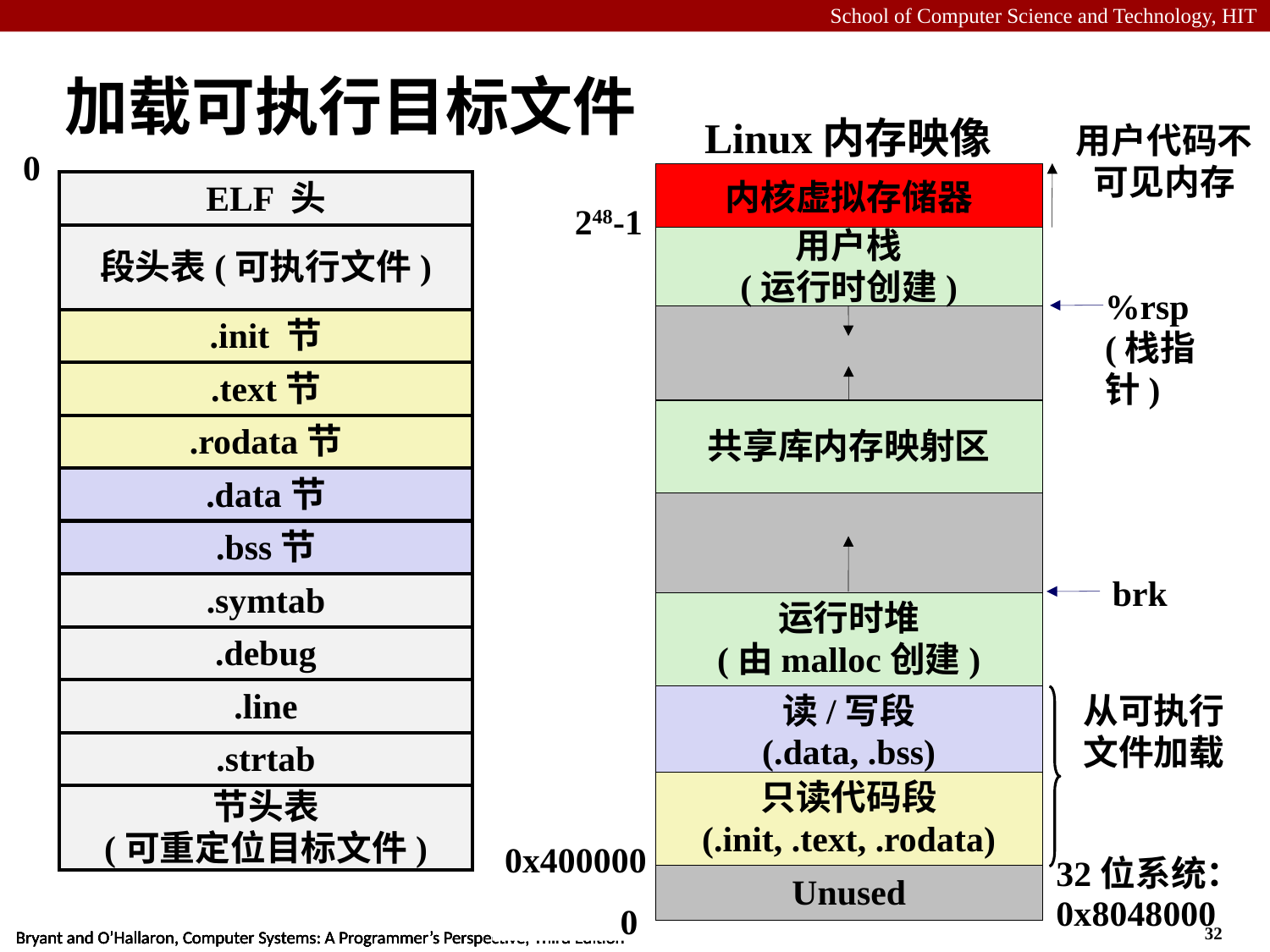

# 加载可执行目标文件
Linux内存映像
用户代码不可见内存

内核虚拟存储器
用户栈
(运行时创建)

%rsp
(栈指针)

共享库内存映射区

brk

运行时堆
(由malloc创建)
从可执行
文件加载
读/写段
(.data, .bss)

只读代码段
(.init, .text, .rodata)
0x400000
32位系统：
0x8048000
Unused
0
0
ELF 头
段头表(可执行文件)
.init 节
.text节
.rodata节
.data节
.bss节
.symtab
.debug
.line
.strtab
节头表
(可重定位目标文件)

248-1